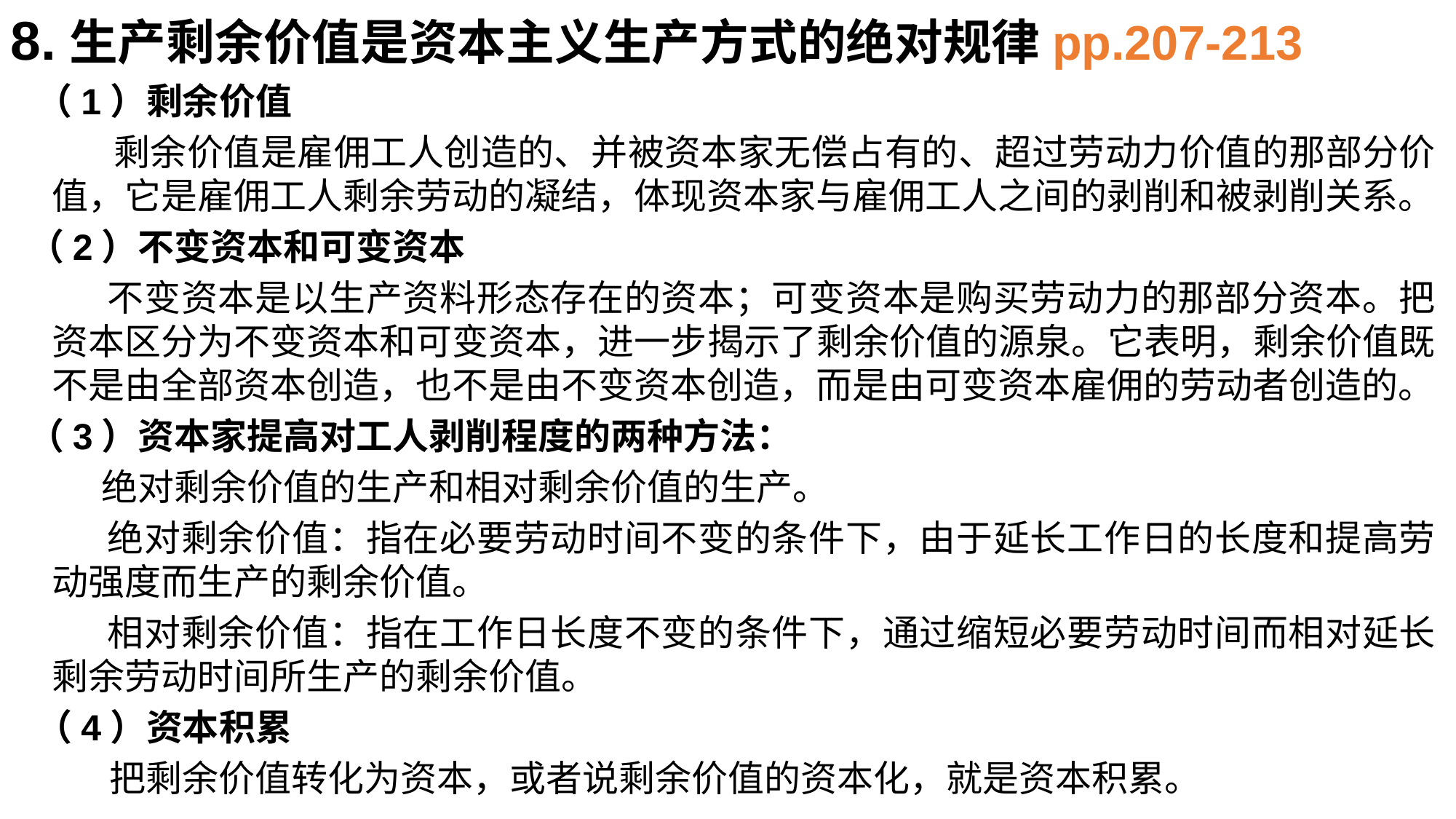

8.生产剩余价值是资本主义生产方式的绝对规律pp.207-213
  （1）剩余价值
           剩余价值是雇佣工人创造的、并被资本家无偿占有的、超过劳动力价值的那部分价值，它是雇佣工人剩余劳动的凝结，体现资本家与雇佣工人之间的剥削和被剥削关系。
 （2）不变资本和可变资本
          不变资本是以生产资料形态存在的资本；可变资本是购买劳动力的那部分资本。把资本区分为不变资本和可变资本，进一步揭示了剩余价值的源泉。它表明，剩余价值既不是由全部资本创造，也不是由不变资本创造，而是由可变资本雇佣的劳动者创造的。
 （3）资本家提高对工人剥削程度的两种方法：
          绝对剩余价值的生产和相对剩余价值的生产。
          绝对剩余价值：指在必要劳动时间不变的条件下，由于延长工作日的长度和提高劳动强度而生产的剩余价值。
          相对剩余价值：指在工作日长度不变的条件下，通过缩短必要劳动时间而相对延长剩余劳动时间所生产的剩余价值。
  （4）资本积累
           把剩余价值转化为资本，或者说剩余价值的资本化，就是资本积累。